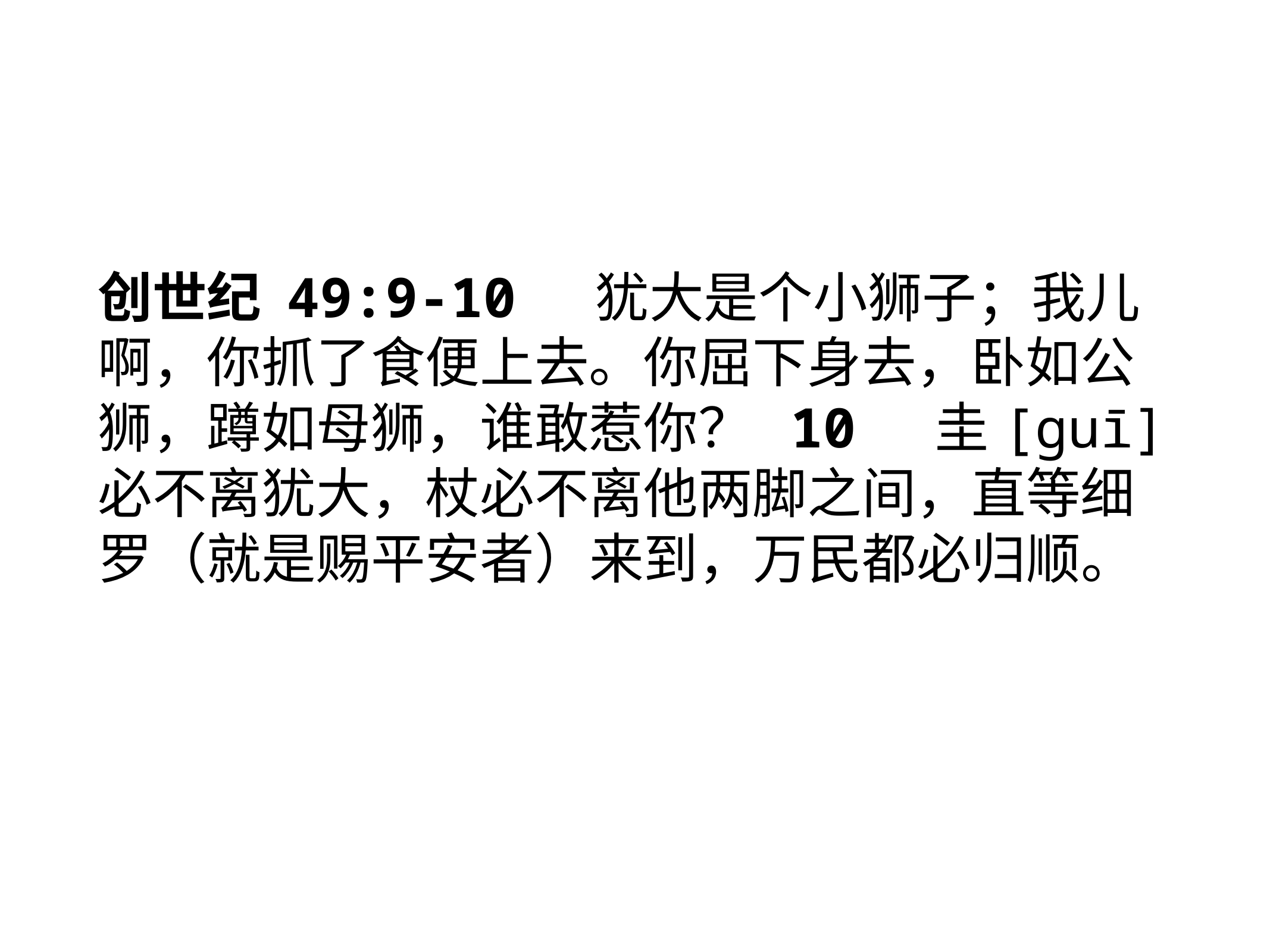

创世纪 49:9-10  犹大是个小狮子；我儿啊，你抓了食便上去。你屈下身去，卧如公狮，蹲如母狮，谁敢惹你？  10  圭[guī]必不离犹大，杖必不离他两脚之间，直等细罗（就是赐平安者）来到，万民都必归顺。